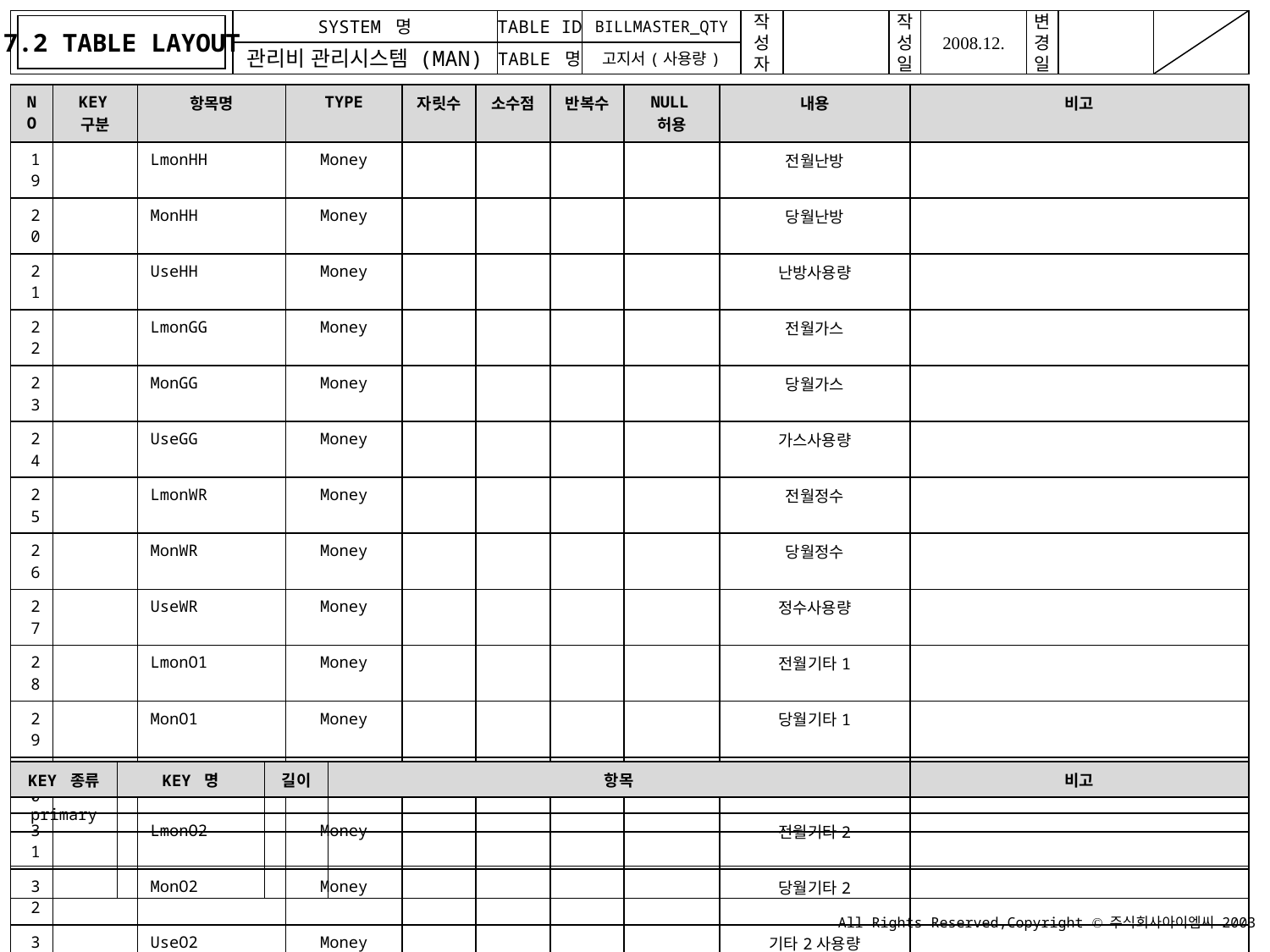

7.2 TABLE LAYOUT
BILLMASTER_QTY
고지서(사용량)
| NO | KEY구분 | 항목명 | TYPE | 자릿수 | 소수점 | 반복수 | NULL허용 | 내용 | 비고 |
| --- | --- | --- | --- | --- | --- | --- | --- | --- | --- |
| 19 |  | LmonHH | Money |  |  |  |  | 전월난방 |  |
| 20 |  | MonHH | Money |  |  |  |  | 당월난방 |  |
| 21 |  | UseHH | Money |  |  |  |  | 난방사용량 |  |
| 22 |  | LmonGG | Money |  |  |  |  | 전월가스 |  |
| 23 |  | MonGG | Money |  |  |  |  | 당월가스 |  |
| 24 |  | UseGG | Money |  |  |  |  | 가스사용량 |  |
| 25 |  | LmonWR | Money |  |  |  |  | 전월정수 |  |
| 26 |  | MonWR | Money |  |  |  |  | 당월정수 |  |
| 27 |  | UseWR | Money |  |  |  |  | 정수사용량 |  |
| 28 |  | LmonO1 | Money |  |  |  |  | 전월기타1 |  |
| 29 |  | MonO1 | Money |  |  |  |  | 당월기타1 |  |
| 30 |  | UseO1 | Money |  |  |  |  | 기타1사용량 |  |
| 31 |  | LmonO2 | Money |  |  |  |  | 전월기타2 |  |
| 32 |  | MonO2 | Money |  |  |  |  | 당월기타2 |  |
| 33 |  | UseO2 | Money |  |  |  |  | 기타2사용량 |  |
| 34 |  | LmonO3 | Money |  |  |  |  | 전월기타3 |  |
| 35 |  | MonO3 | Money |  |  |  |  | 당월기타3 |  |
| 36 |  | UseO3 | Money |  |  |  |  | 기타3사용량 |  |
| KEY 종류 | KEY 명 | 길이 | 항목 | 비고 |
| --- | --- | --- | --- | --- |
| primary |  |  |  |  |
|  |  |  |  |  |
|  |  |  |  |  |